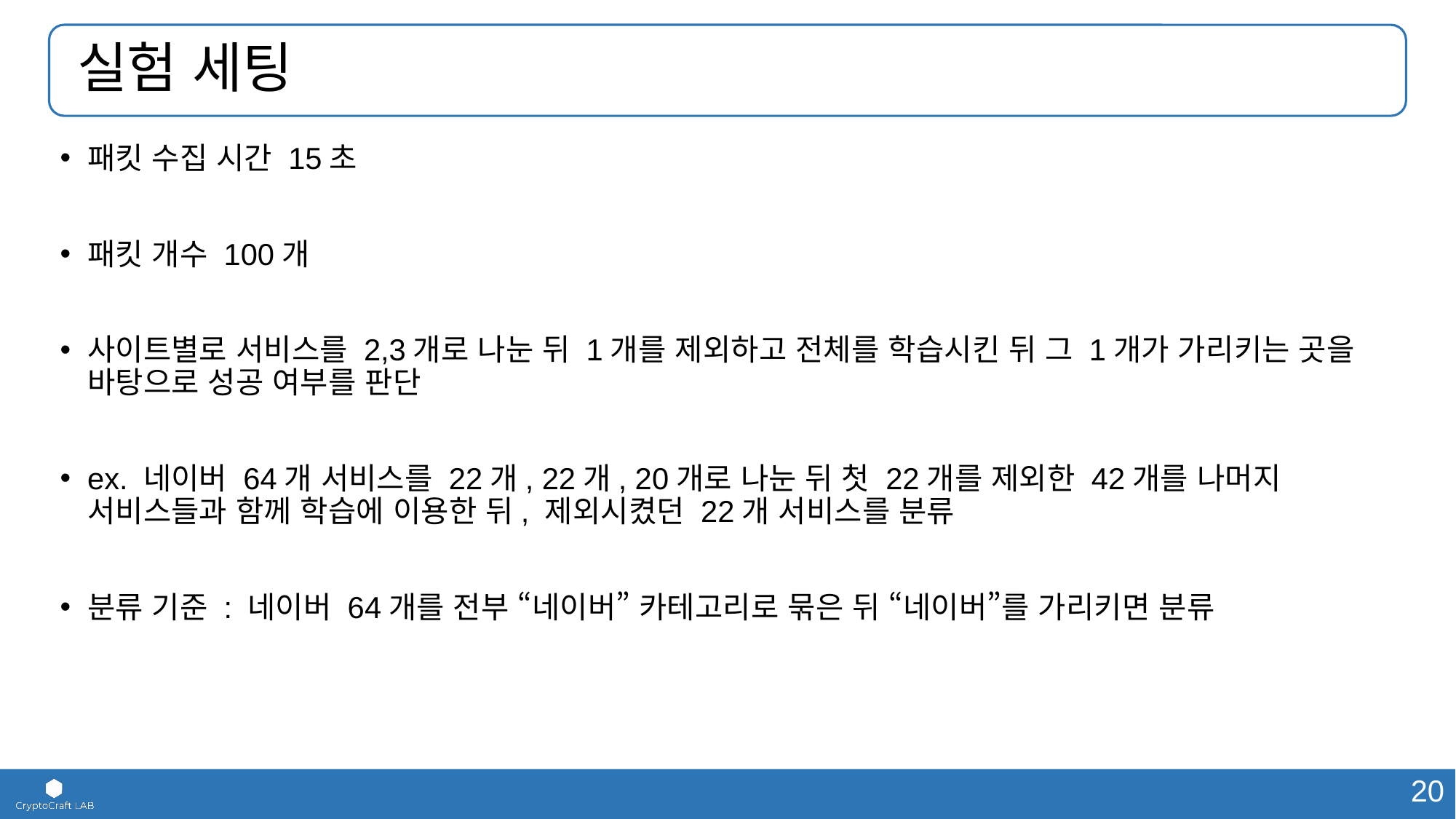

# 실험 세팅
패킷 수집 시간 15초

패킷 개수 100개

사이트별로 서비스를 2,3개로 나눈 뒤 1개를 제외하고 전체를 학습시킨 뒤 그 1개가 가리키는 곳을 바탕으로 성공 여부를 판단

ex. 네이버 64개 서비스를 22개, 22개, 20개로 나눈 뒤 첫 22개를 제외한 42개를 나머지 서비스들과 함께 학습에 이용한 뒤, 제외시켰던 22개 서비스를 분류

분류 기준 : 네이버 64개를 전부 “네이버” 카테고리로 묶은 뒤 “네이버”를 가리키면 분류